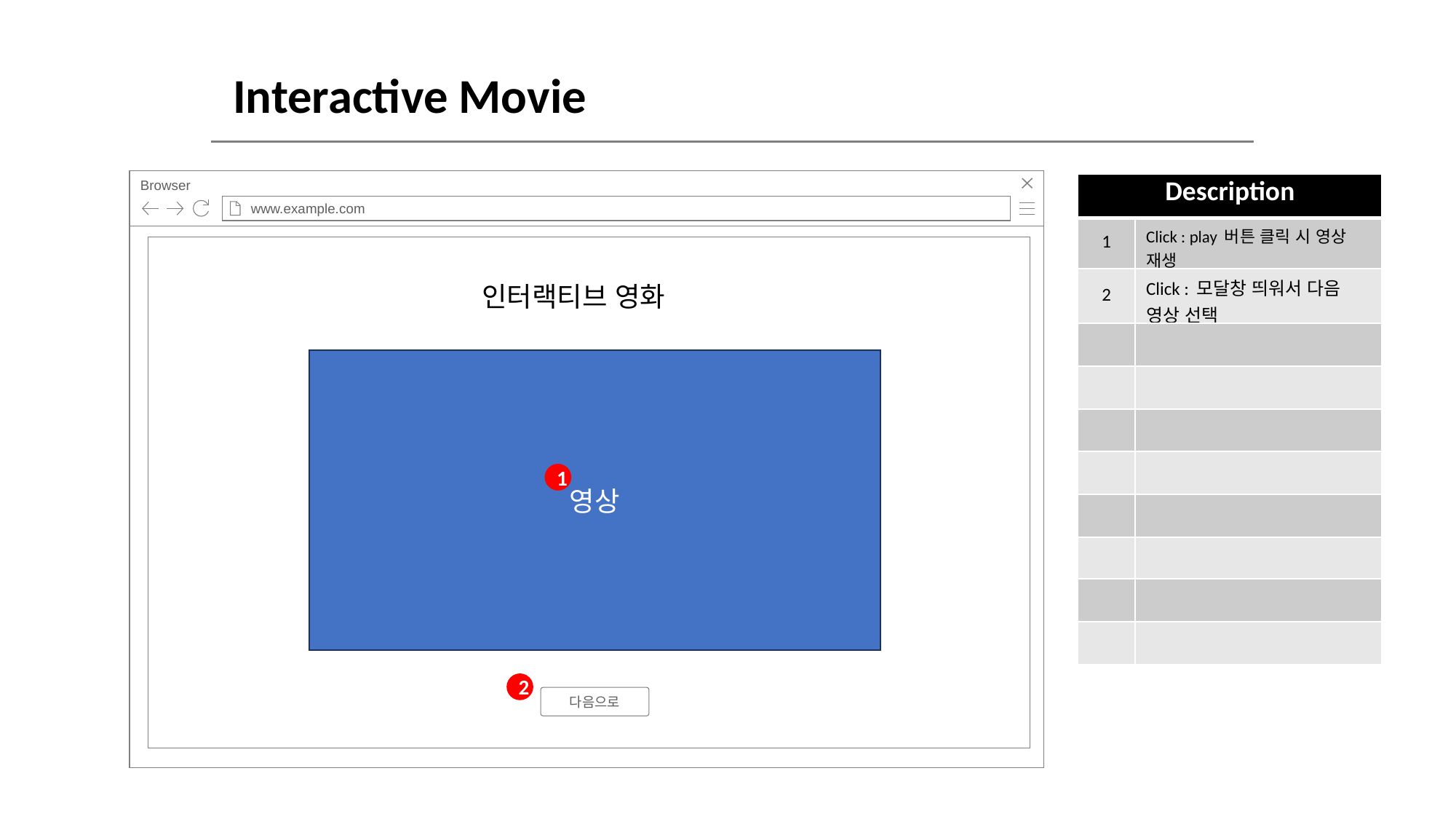

Interactive Movie
Browser

www.example.com

| Description |  |
| --- | --- |
| 1 | Click : play 버튼 클릭 시 영상 재생 |
| 2 | Click : 모달창 띄워서 다음 영상 선택 |
|  |  |
|  |  |
|  |  |
|  |  |
|  |  |
|  |  |
|  |  |
|  |  |

인터랙티브 영화
영상
1
2
다음으로